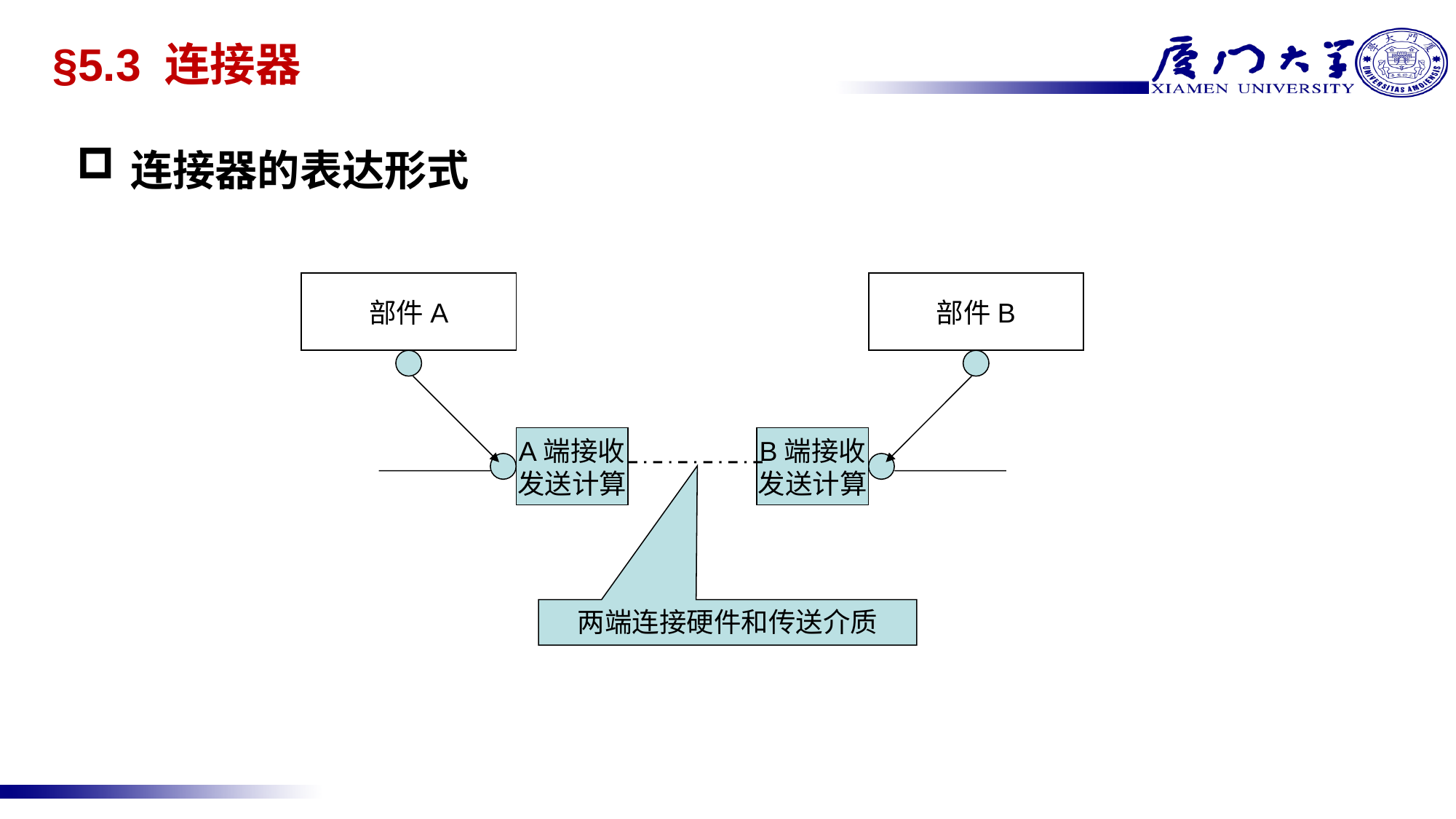

# §5.3 连接器
连接器的表达形式

部件A
部件B

A端接收
发送计算
B端接收
发送计算

两端连接硬件和传送介质